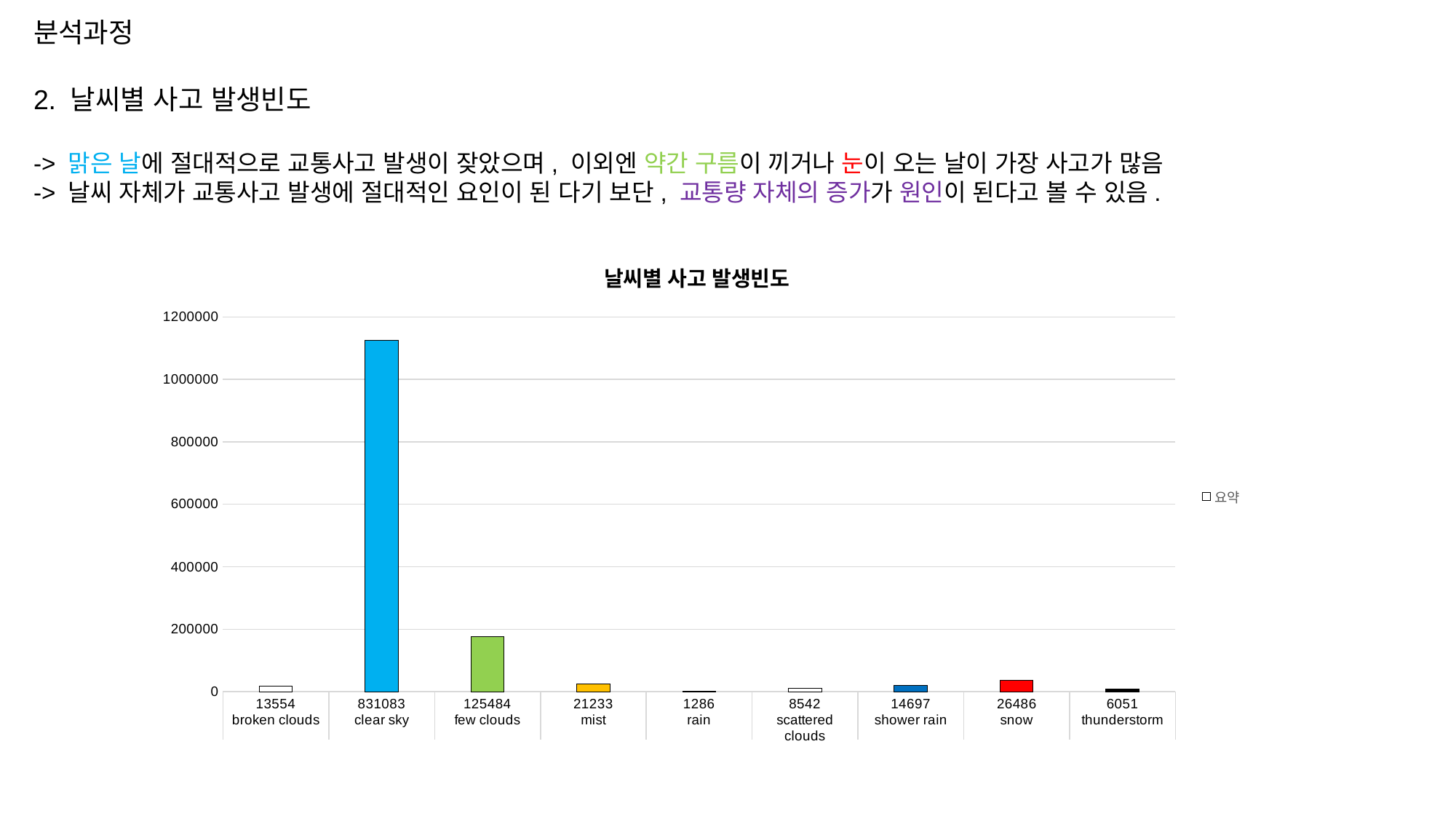

분석과정
2. 날씨별 사고 발생빈도

-> 맑은 날에 절대적으로 교통사고 발생이 잦았으며, 이외엔 약간 구름이 끼거나 눈이 오는 날이 가장 사고가 많음
-> 날씨 자체가 교통사고 발생에 절대적인 요인이 된 다기 보단, 교통량 자체의 증가가 원인이 된다고 볼 수 있음.

### Chart: 날씨별 사고 발생빈도

| Category | 요약 |
|---|---|
| 13554 | 18841.0 |
| 831083 | 1125068.0 |
| 125484 | 176979.0 |
| 21233 | 26085.0 |
| 1286 | 1833.0 |
| 8542 | 11444.0 |
| 14697 | 20801.0 |
| 26486 | 36015.0 |
| 6051 | 8694.0 |